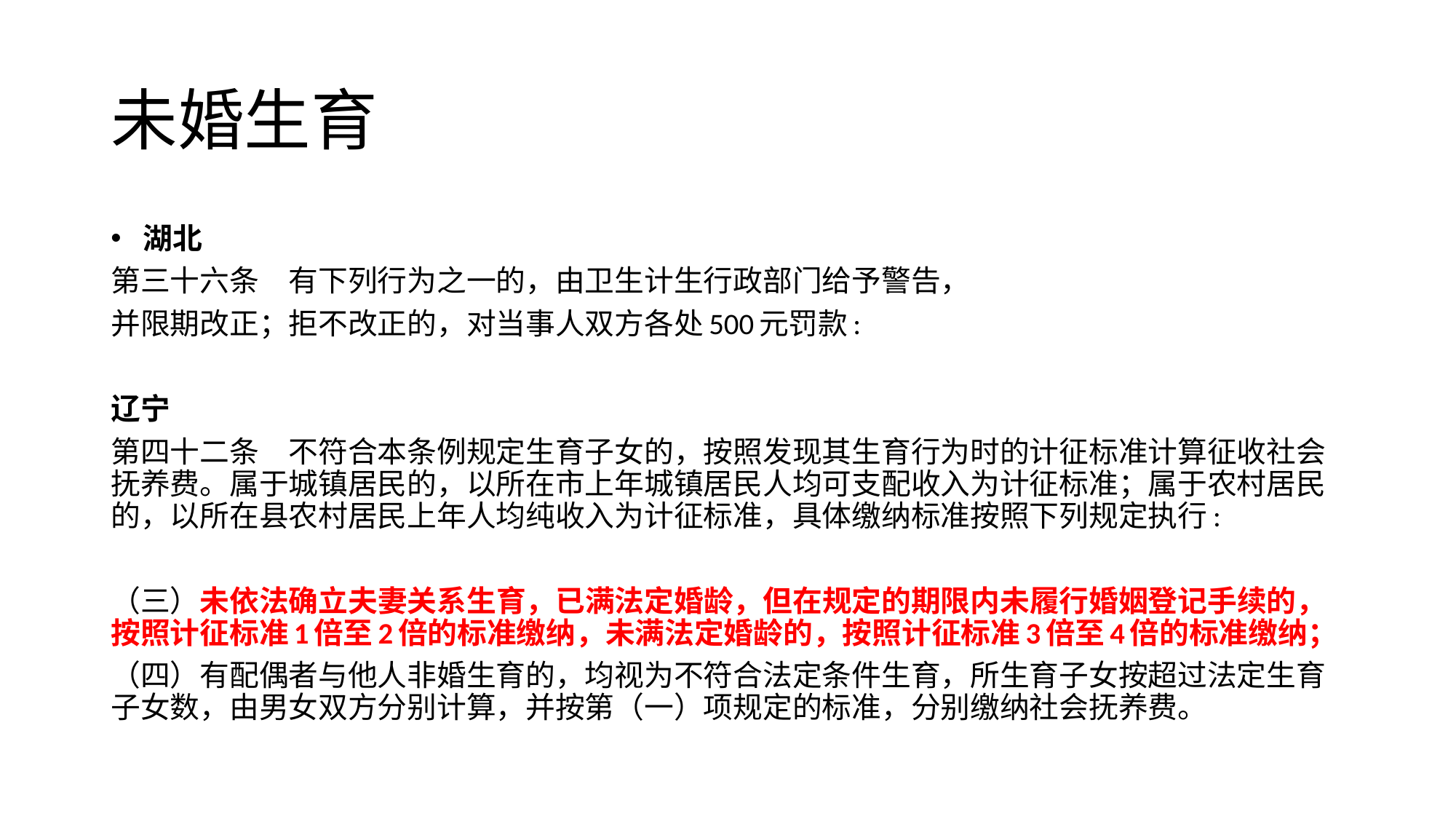

# 未婚生育
湖北
第三十六条　有下列行为之一的，由卫生计生行政部门给予警告，
并限期改正；拒不改正的，对当事人双方各处500元罚款:

辽宁
第四十二条　不符合本条例规定生育子女的，按照发现其生育行为时的计征标准计算征收社会抚养费。属于城镇居民的，以所在市上年城镇居民人均可支配收入为计征标准；属于农村居民的，以所在县农村居民上年人均纯收入为计征标准，具体缴纳标准按照下列规定执行:

（三）未依法确立夫妻关系生育，已满法定婚龄，但在规定的期限内未履行婚姻登记手续的，按照计征标准1倍至2倍的标准缴纳，未满法定婚龄的，按照计征标准3倍至4倍的标准缴纳；
（四）有配偶者与他人非婚生育的，均视为不符合法定条件生育，所生育子女按超过法定生育子女数，由男女双方分别计算，并按第（一）项规定的标准，分别缴纳社会抚养费。